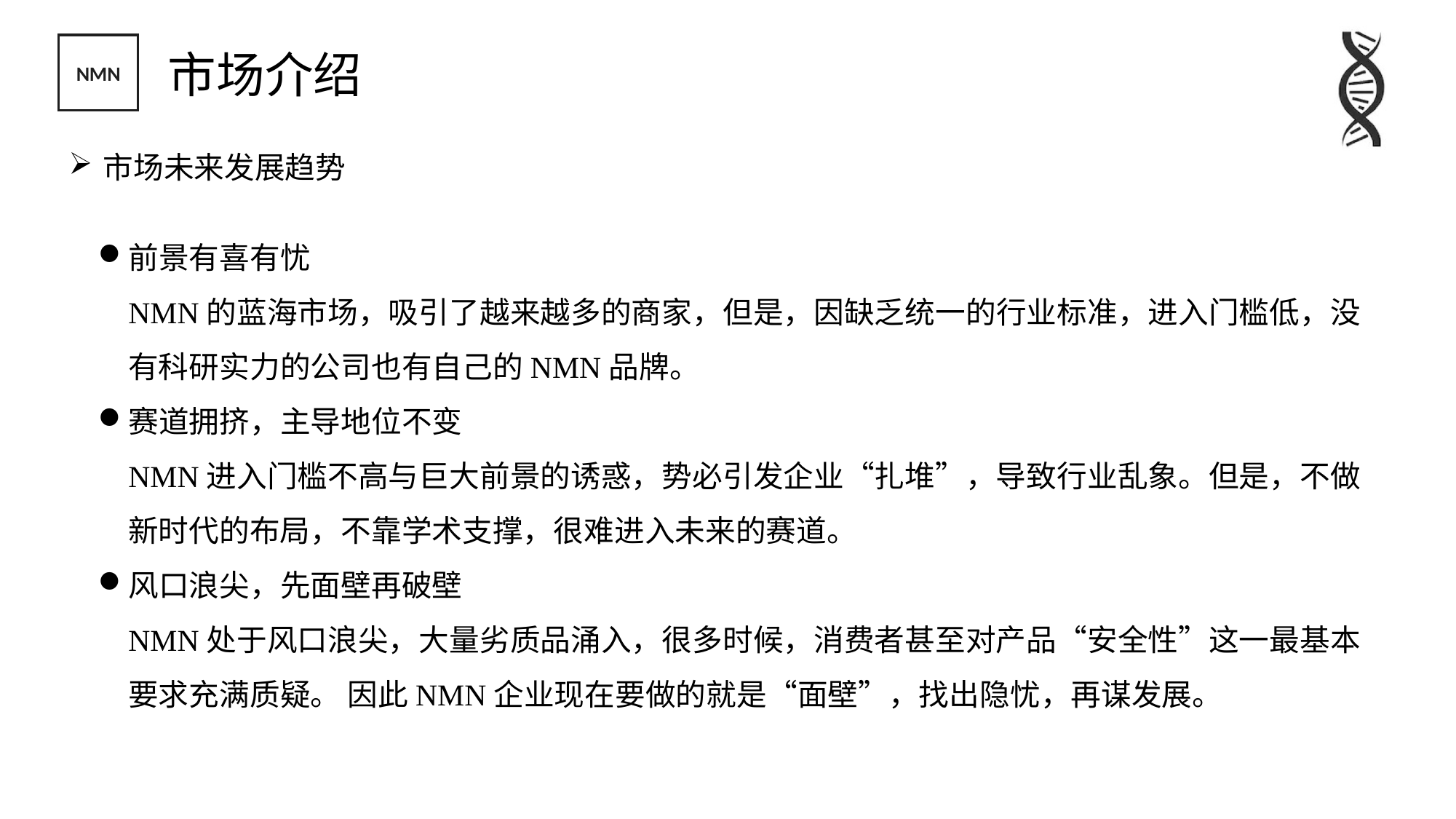

市场介绍
市场未来发展趋势
前景有喜有忧
NMN的蓝海市场，吸引了越来越多的商家，但是，因缺乏统一的行业标准，进入门槛低，没有科研实力的公司也有自己的NMN品牌。
赛道拥挤，主导地位不变
NMN进入门槛不高与巨大前景的诱惑，势必引发企业“扎堆”，导致行业乱象。但是，不做新时代的布局，不靠学术支撑，很难进入未来的赛道。
风口浪尖，先面壁再破壁
NMN处于风口浪尖，大量劣质品涌入，很多时候，消费者甚至对产品“安全性”这一最基本要求充满质疑。 因此NMN企业现在要做的就是“面壁”，找出隐忧，再谋发展。